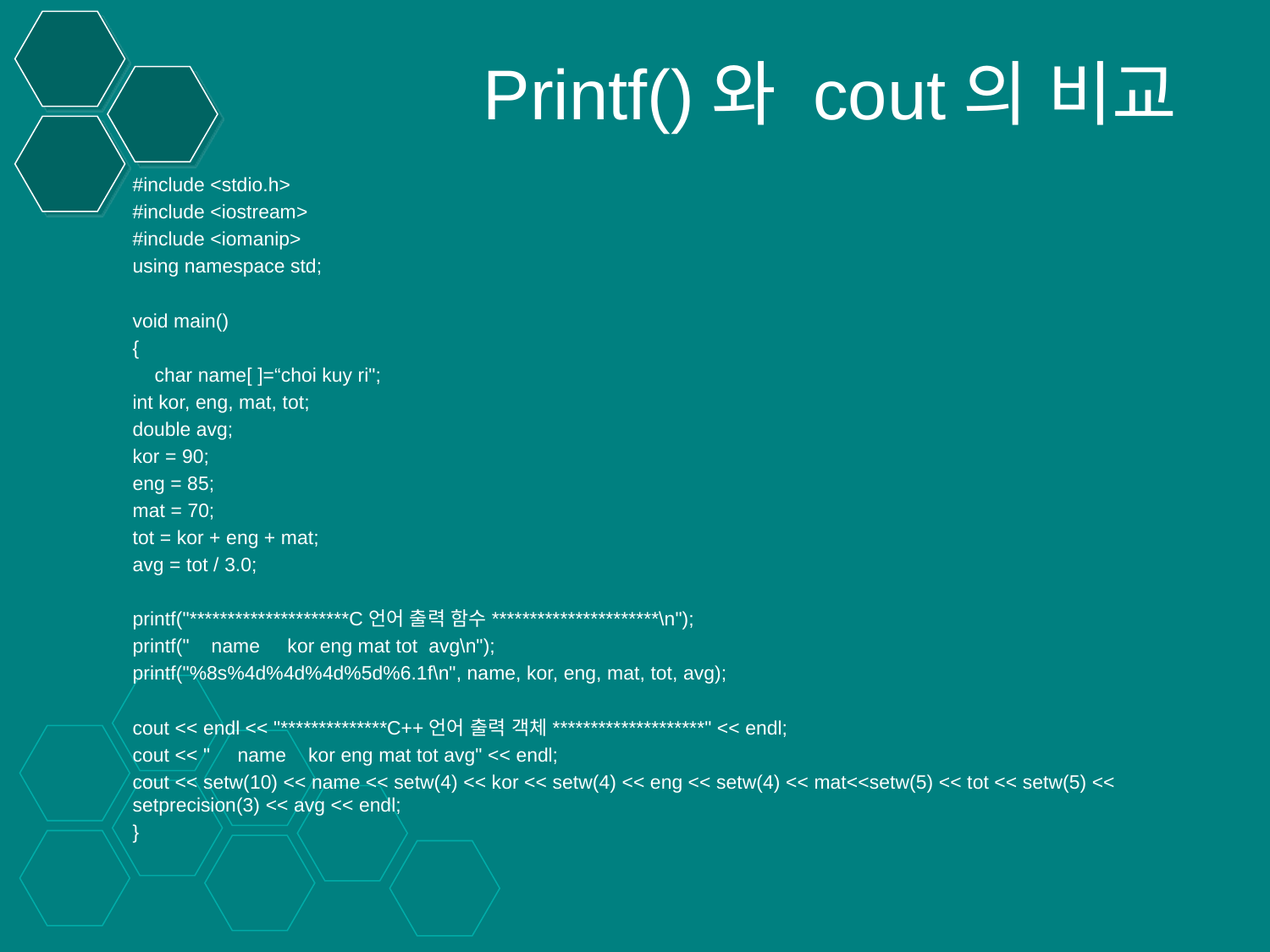

# Printf()와 cout의 비교
#include <stdio.h>
#include <iostream>
#include <iomanip>
using namespace std;

void main()
{
    char name[ ]=“choi kuy ri";
int kor, eng, mat, tot;
double avg;
kor = 90;
eng = 85;
mat = 70;
tot = kor + eng + mat;
avg = tot / 3.0;

printf("*********************C언어 출력 함수**********************\n");
printf("    name     kor eng mat tot  avg\n");
printf("%8s%4d%4d%4d%5d%6.1f\n", name, kor, eng, mat, tot, avg);

cout << endl << "**************C++언어 출력 객체********************" << endl;
cout << "     name    kor eng mat tot avg" << endl;
cout << setw(10) << name << setw(4) << kor << setw(4) << eng << setw(4) << mat<<setw(5) << tot << setw(5) << setprecision(3) << avg << endl;
}